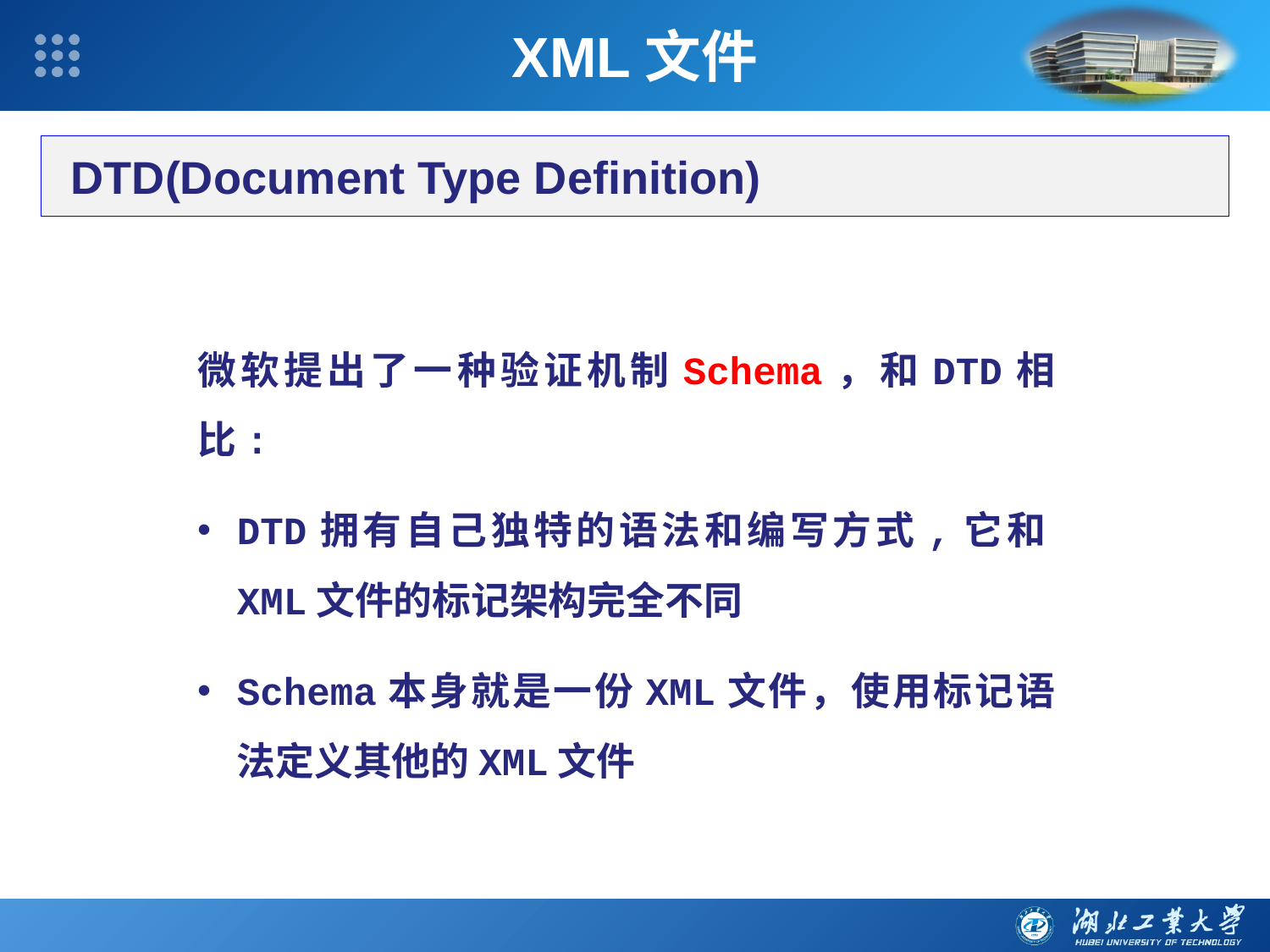

XML文件
DTD(Document Type Definition)
微软提出了一种验证机制Schema，和DTD相比:
DTD拥有自己独特的语法和编写方式,它和XML文件的标记架构完全不同
Schema本身就是一份XML文件，使用标记语法定义其他的XML文件